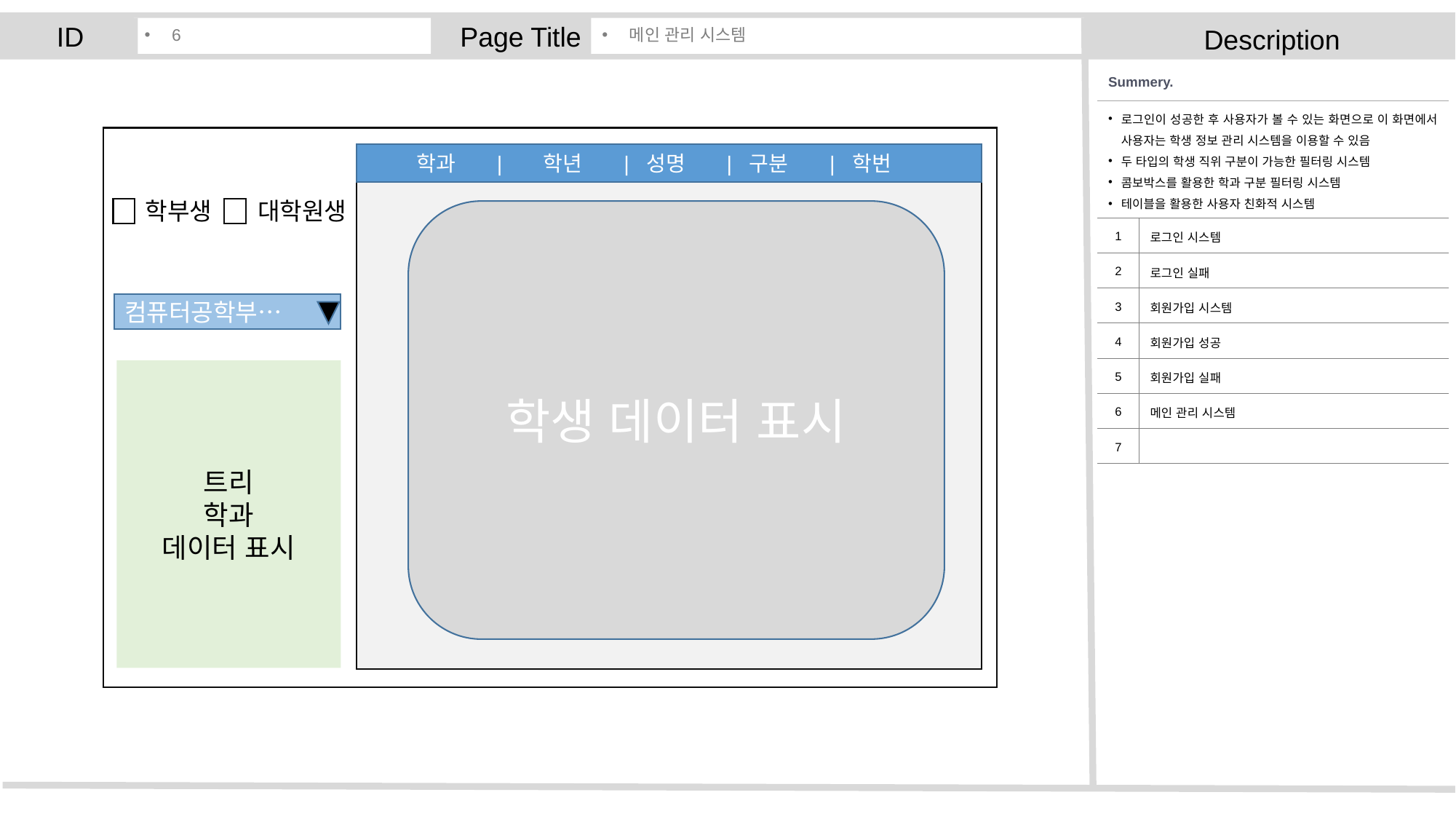

ID
6
Page Title
메인 관리 시스템
Description
| Summery. |  |
| --- | --- |
| 로그인이 성공한 후 사용자가 볼 수 있는 화면으로 이 화면에서 사용자는 학생 정보 관리 시스템을 이용할 수 있음 두 타입의 학생 직위 구분이 가능한 필터링 시스템 콤보박스를 활용한 학과 구분 필터링 시스템 테이블을 활용한 사용자 친화적 시스템 |  |
| 1 | 로그인 시스템 |
| 2 | 로그인 실패 |
| 3 | 회원가입 시스템 |
| 4 | 회원가입 성공 |
| 5 | 회원가입 실패 |
| 6 | 메인 관리 시스템 |
| 7 |  |

학과      |      학년      |  성명      |  구분      |  학번

학부생
대학원생

학생 데이터 표시
컴퓨터공학부…

트리
학과
데이터 표시